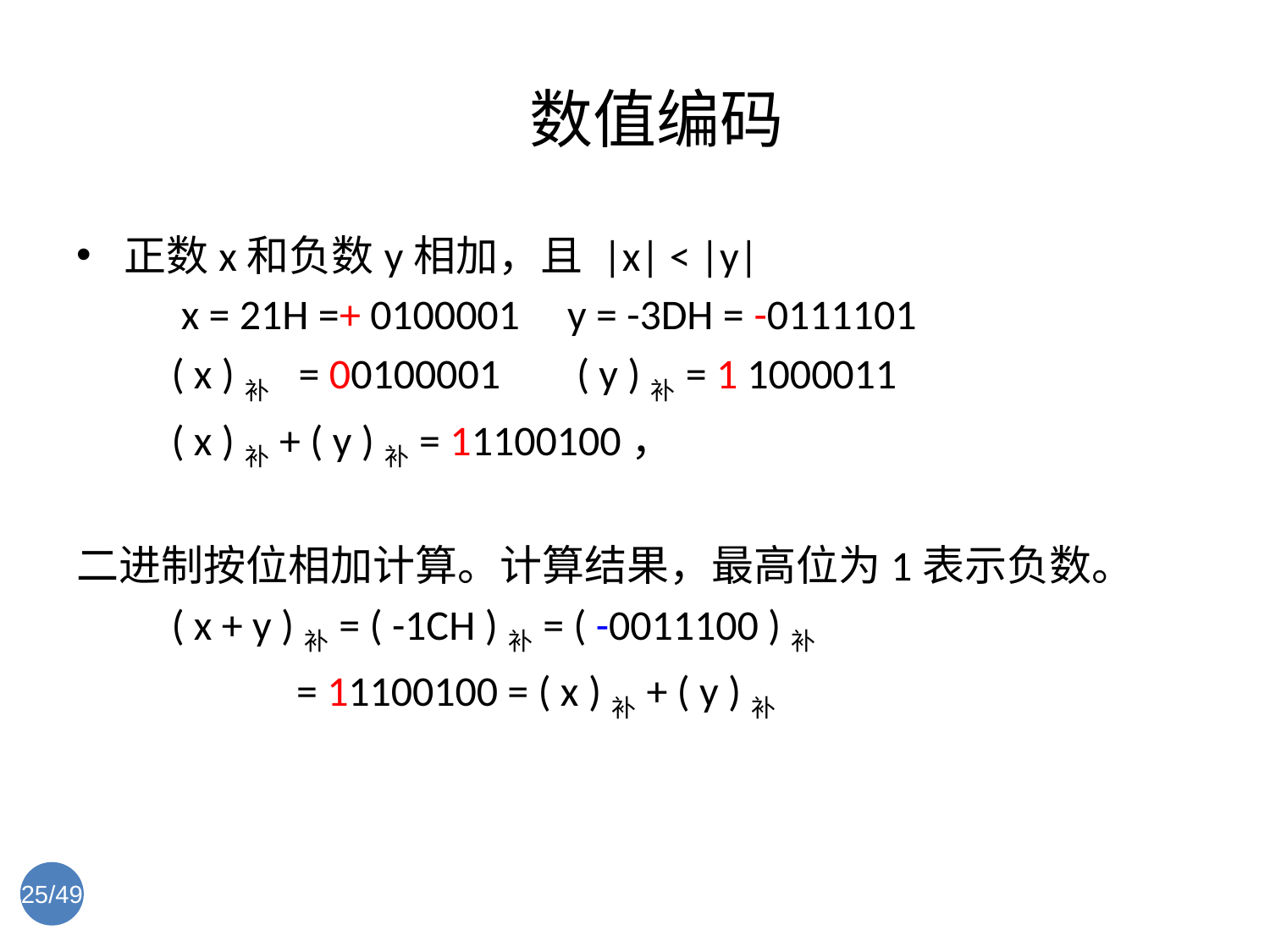

# 数值编码
正数x和负数y相加，且 |x| < |y|
           x = 21H =+ 0100001     y = -3DH = -0111101
          ( x )补  = 00100001        ( y )补= 1 1000011
          ( x )补+ ( y )补= 11100100，

二进制按位相加计算。计算结果，最高位为1表示负数。
          ( x + y )补= ( -1CH )补= ( -0011100 )补
                                        = 11100100 = ( x )补+ ( y )补
25/49